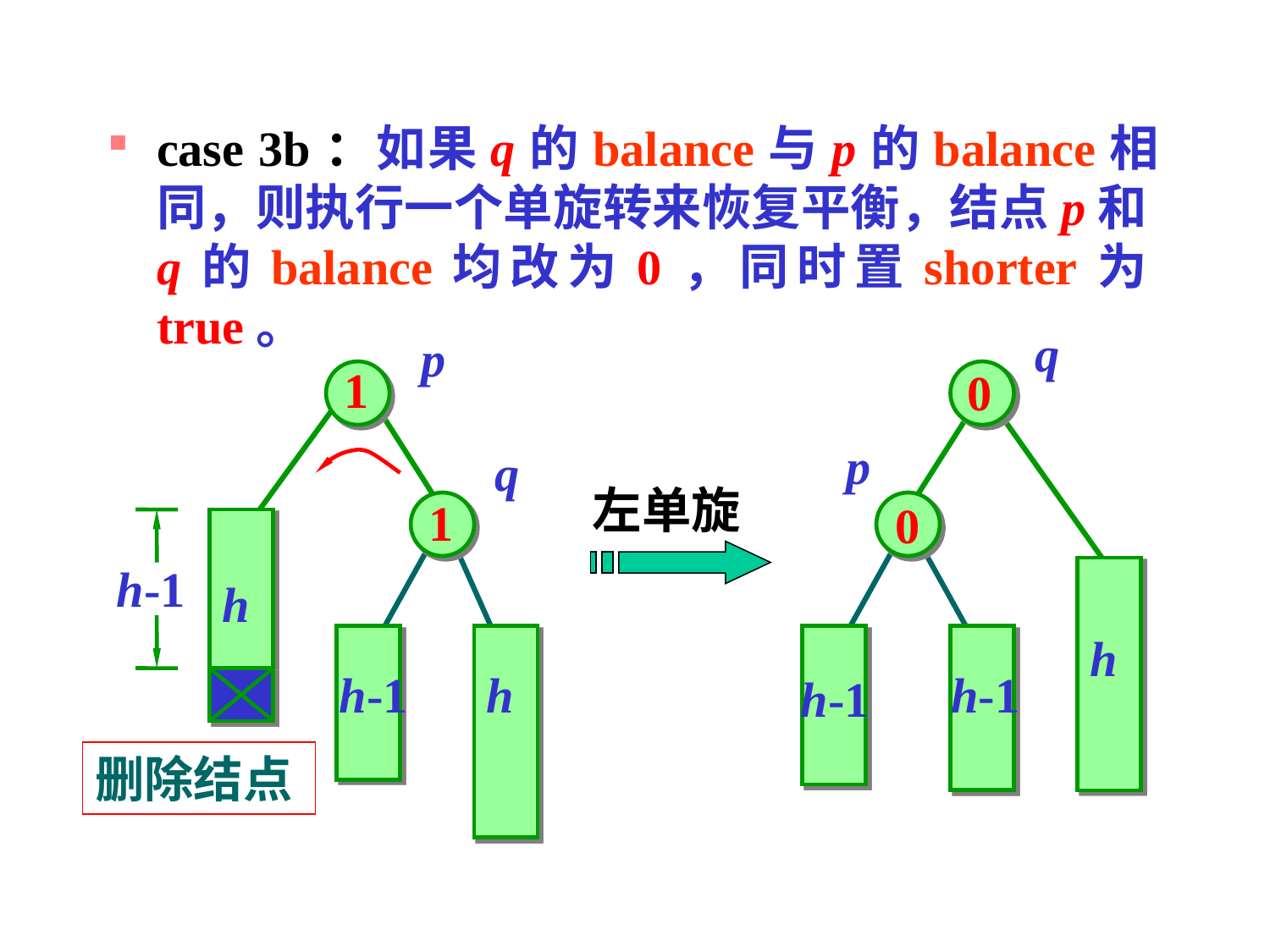

case 3b：如果q的balance与p的balance相同，则执行一个单旋转来恢复平衡，结点p和q的balance均改为0，同时置shorter为true。
q
p
1
0

p
q

左单旋
1
0

h-1

h

h

h-1
h
h-1
h-1

删除结点
160